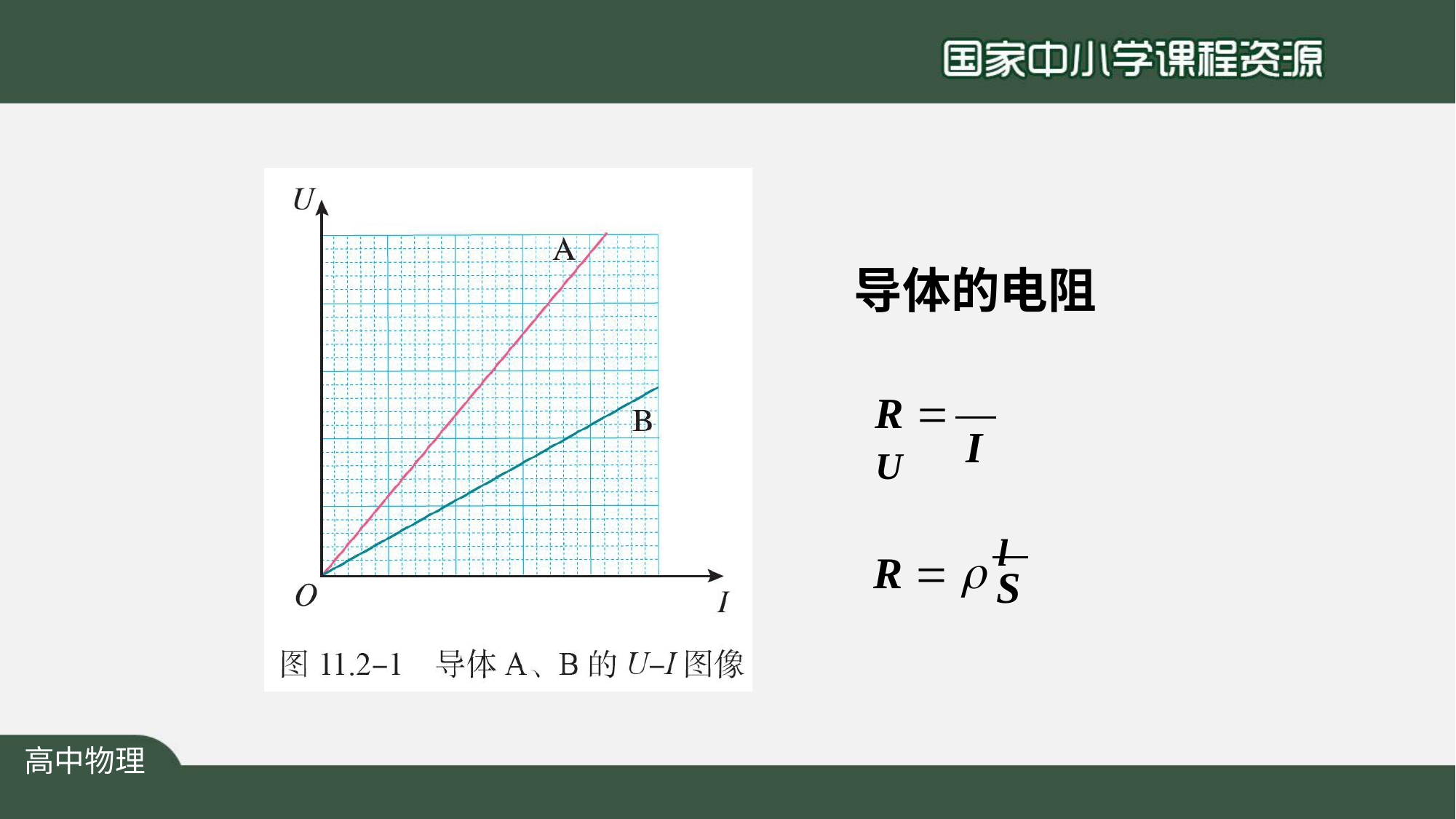

# 导体的电阻
R = U
I

R = ρ l
S

高中物理